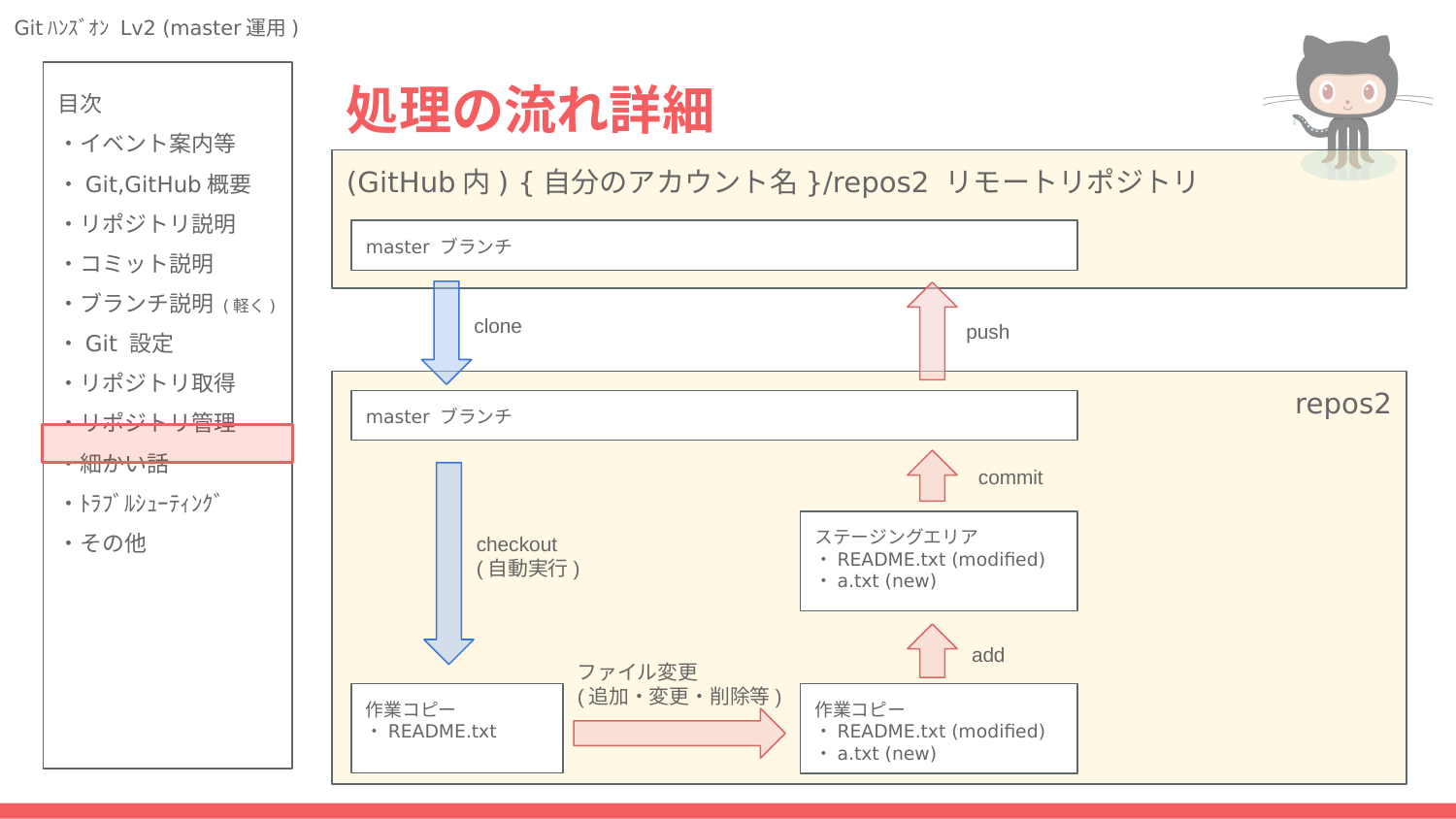

# 処理の流れ詳細
(GitHub内) {自分のアカウント名}/repos2 リモートリポジトリ
master ブランチ
clone
push

　　 repos2
master ブランチ

commit

ステージングエリア
・README.txt (modified)
・a.txt (new)
checkout
(自動実行)

add
ファイル変更
(追加・変更・削除等)
作業コピー
・README.txt
作業コピー
・README.txt (modified)
・a.txt (new)